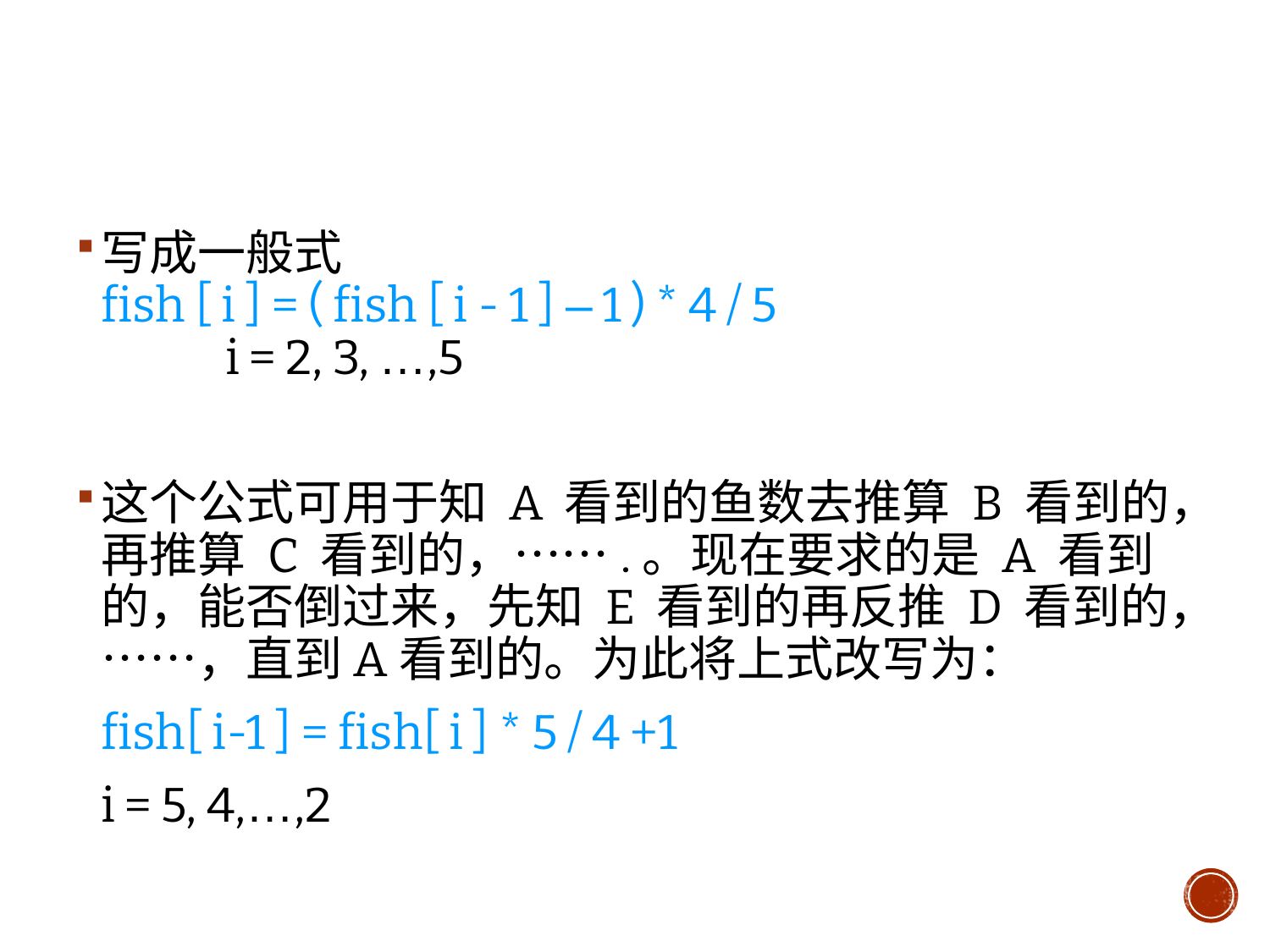

#
写成一般式
fish [ i ] = ( fish [ i - 1 ] – 1 ) * 4 / 5
		i = 2, 3, …,5

这个公式可用于知 A 看到的鱼数去推算 B 看到的，再推算 C 看到的，…….。现在要求的是 A 看到的，能否倒过来，先知 E 看到的再反推 D 看到的，……，直到A看到的。为此将上式改写为：
		fish[ i-1 ] = fish[ i ] * 5 / 4 +1
				i = 5, 4,…,2